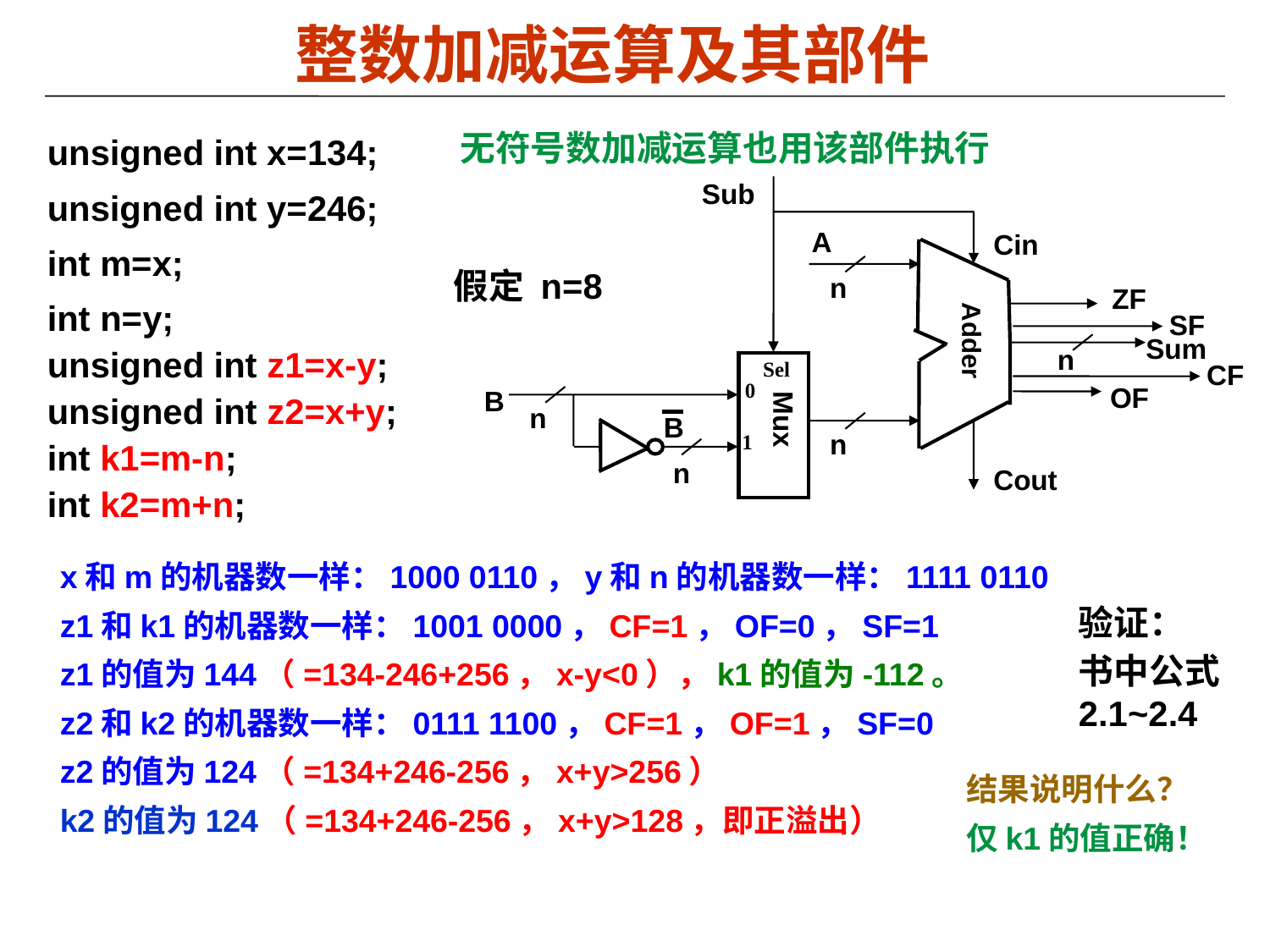

整数加减运算及其部件
unsigned int x=134;
unsigned int y=246;
int m=x;
int n=y;
unsigned int z1=x-y;
unsigned int z2=x+y;
int k1=m-n;
int k2=m+n;
无符号数加减运算也用该部件执行
Sub

A
Cin

n
ZF

Adder

n

Sel

0
OF
B

n

B
Mux

n

1

n
Cout
Sum

SF

CF

假定 n=8
x和m的机器数一样：1000 0110，y和n的机器数一样：1111 0110
z1和k1的机器数一样：1001 0000，CF=1，OF=0，SF=1
z1的值为144（=134-246+256，x-y<0），k1的值为-112。
z2和k2的机器数一样：0111 1100，CF=1，OF=1，SF=0
z2的值为124（=134+246-256，x+y>256）
k2的值为124（=134+246-256，x+y>128，即正溢出）
验证：
书中公式2.1~2.4
结果说明什么？
仅k1的值正确！